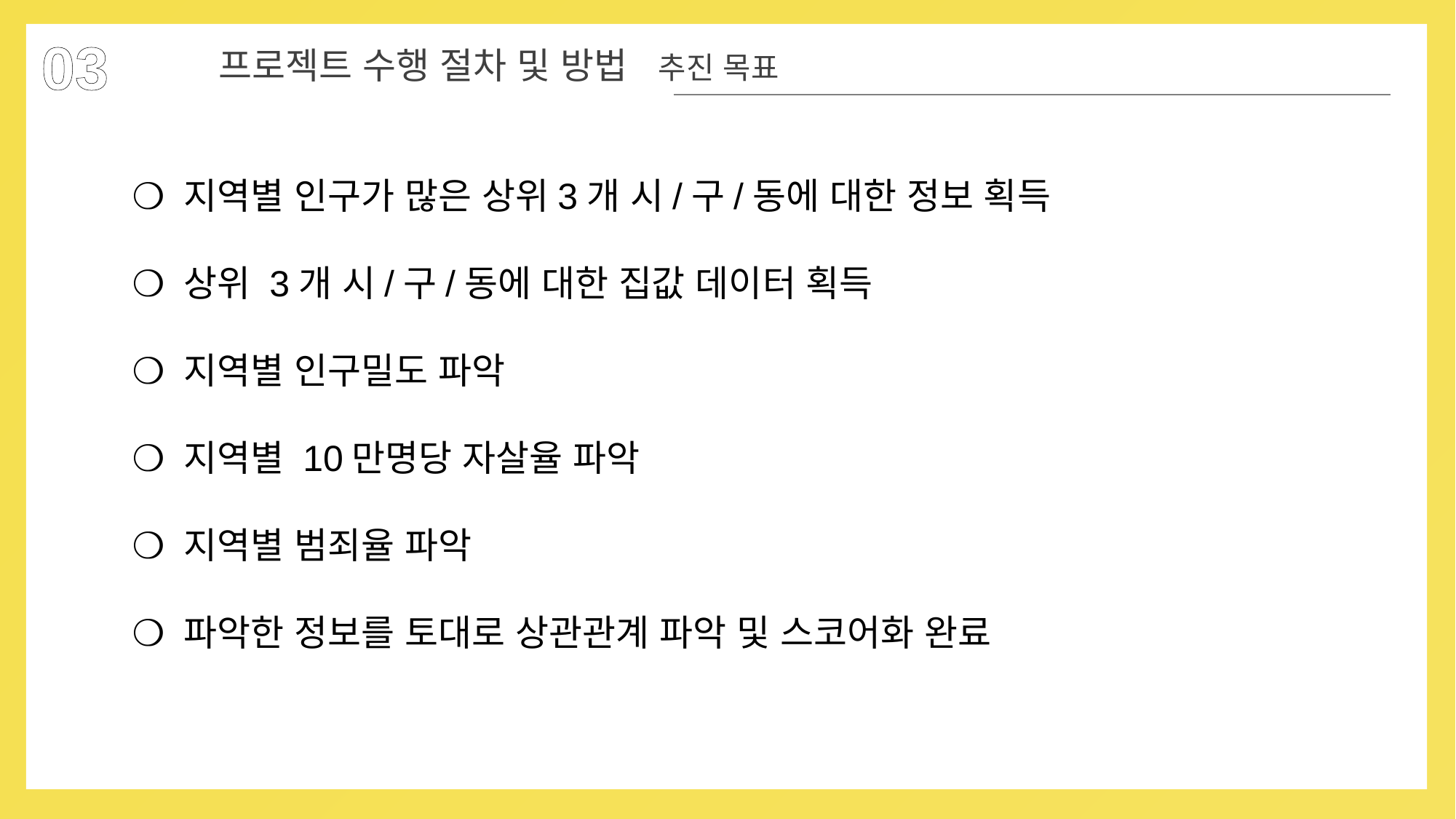

03

프로젝트 수행 절차 및 방법   추진 목표
❍ 지역별 인구가 많은 상위3개 시/구/동에 대한 정보 획득

❍ 상위 3개 시/구/동에 대한 집값 데이터 획득

❍ 지역별 인구밀도 파악

❍ 지역별 10만명당 자살율 파악

❍ 지역별 범죄율 파악

❍ 파악한 정보를 토대로 상관관계 파악 및 스코어화 완료